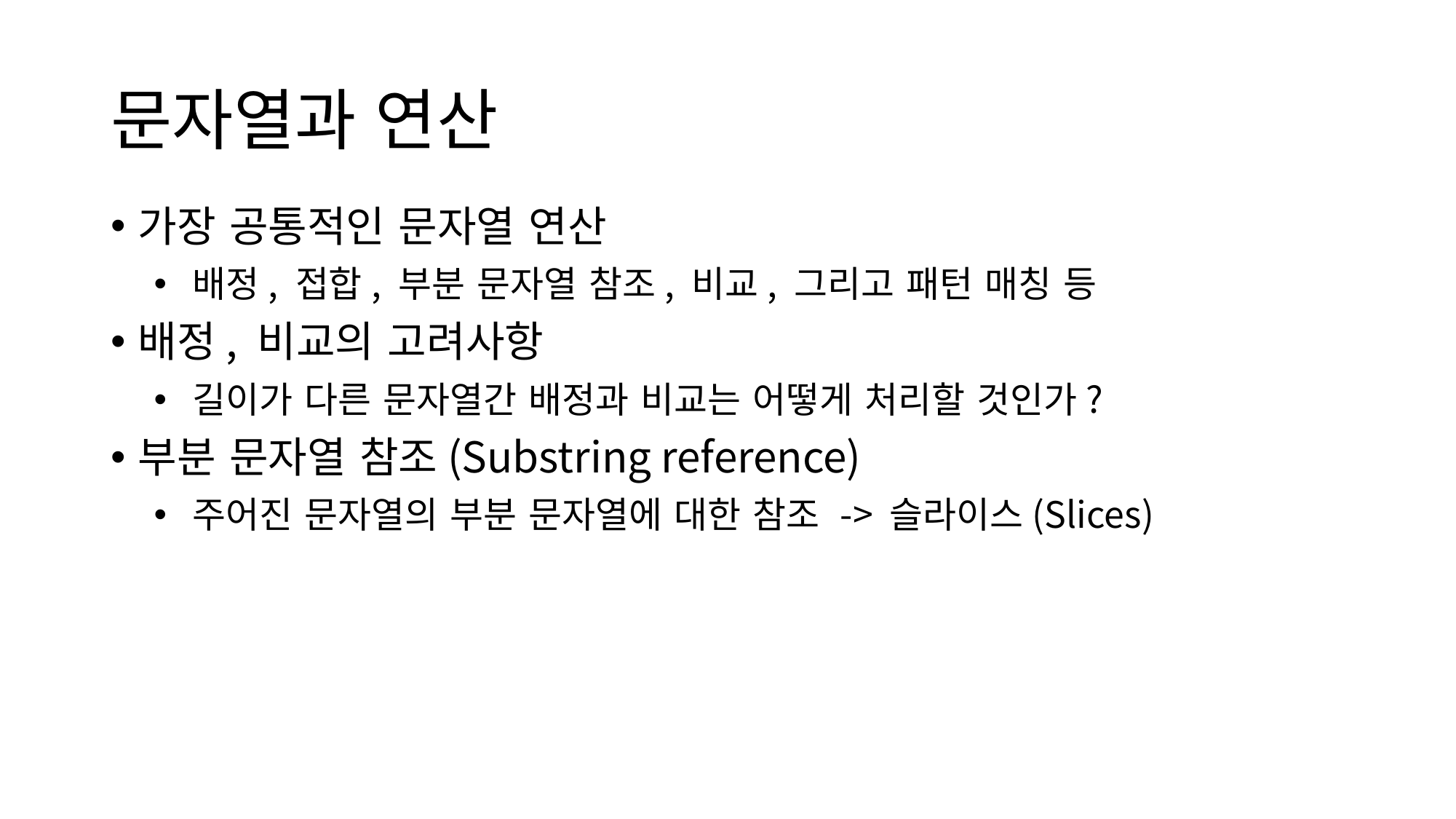

# 문자열과 연산
가장 공통적인 문자열 연산
배정, 접합, 부분 문자열 참조, 비교, 그리고 패턴 매칭 등
배정, 비교의 고려사항
길이가 다른 문자열간 배정과 비교는 어떻게 처리할 것인가?
부분 문자열 참조(Substring reference)
주어진 문자열의 부분 문자열에 대한 참조 -> 슬라이스(Slices)